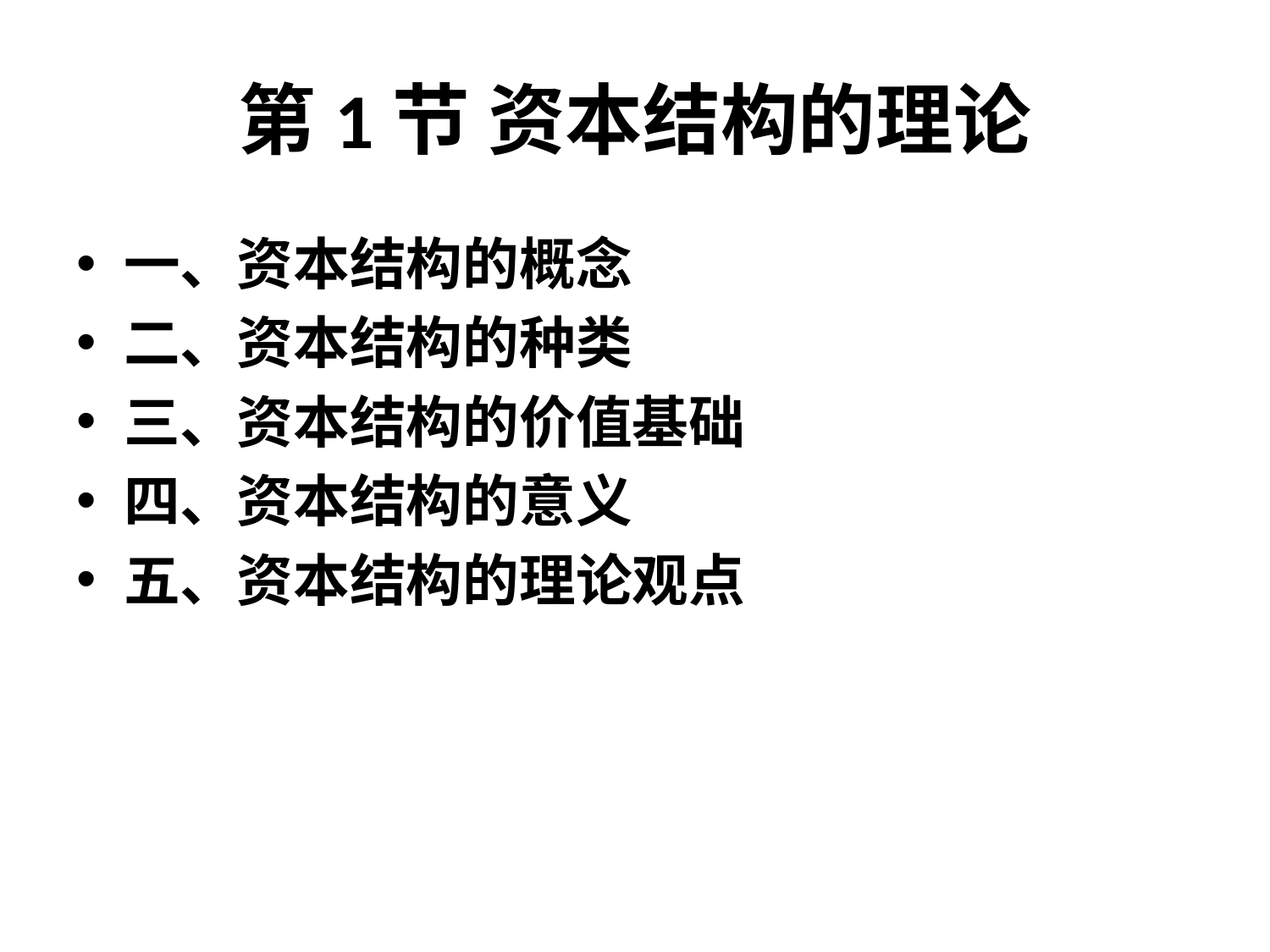

第1节 资本结构的理论
一、资本结构的概念
二、资本结构的种类
三、资本结构的价值基础
四、资本结构的意义
五、资本结构的理论观点